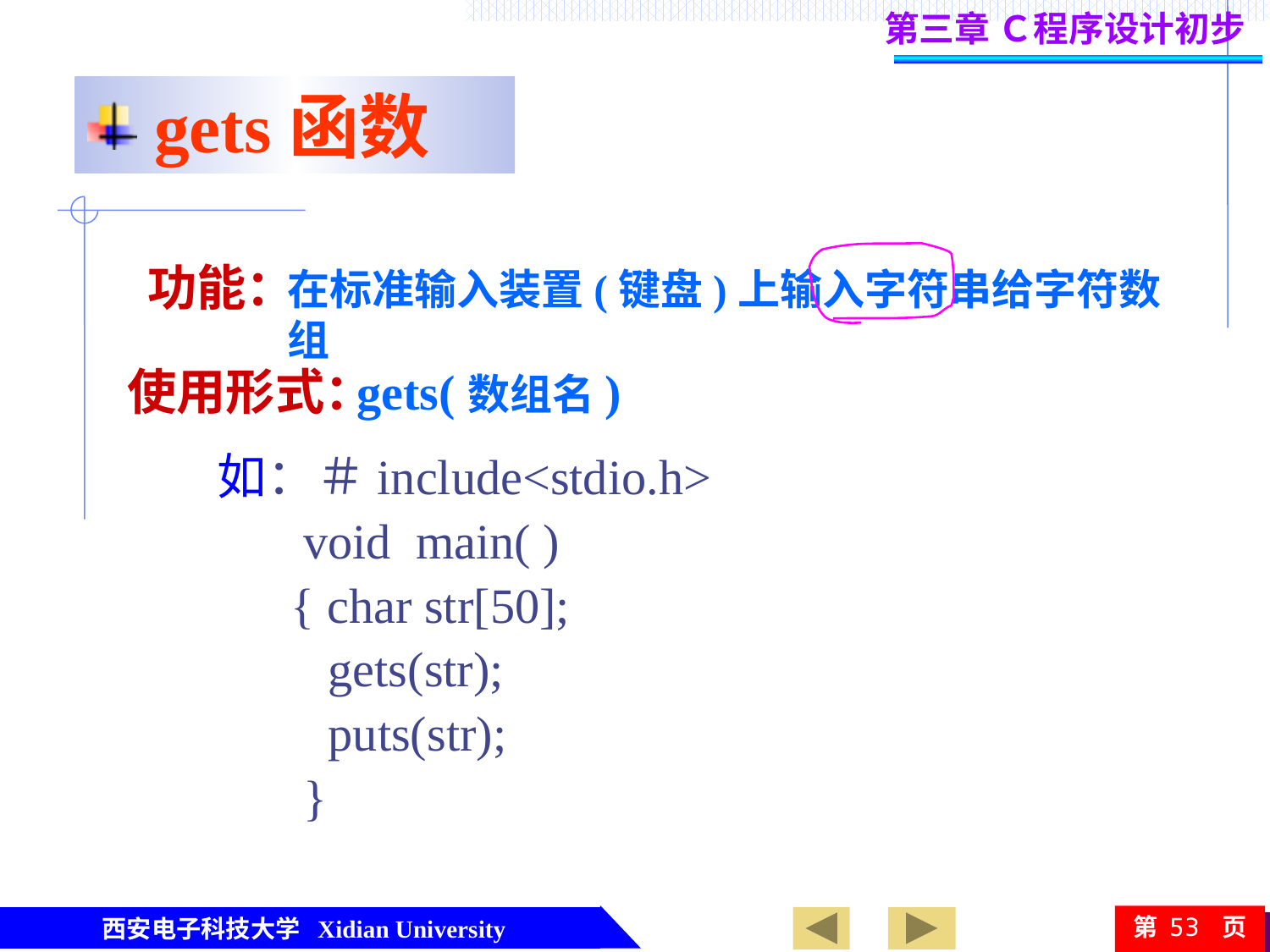

第三章 Ｃ程序设计初步

 gets函数
功能：

在标准输入装置(键盘)上输入字符串给字符数组
使用形式：
gets(数组名)
如：＃include<stdio.h>
       void  main( )
      { char str[50];
         gets(str);
         puts(str);
       }